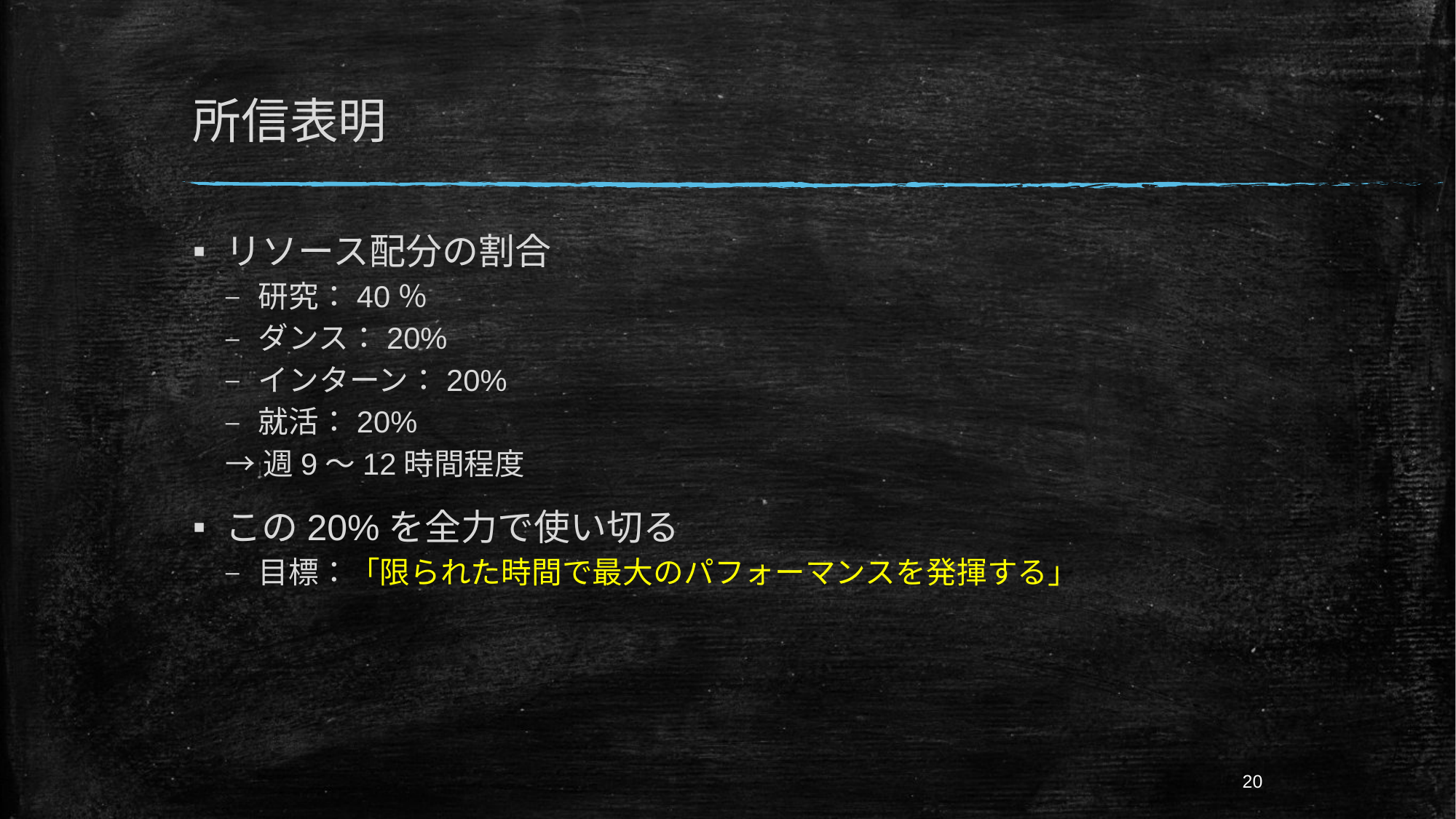

# 所信表明
リソース配分の割合
研究：40％
ダンス：20%
インターン：20%
就活：20%
→週9〜12時間程度
この20%を全力で使い切る
目標：「限られた時間で最大のパフォーマンスを発揮する」

20